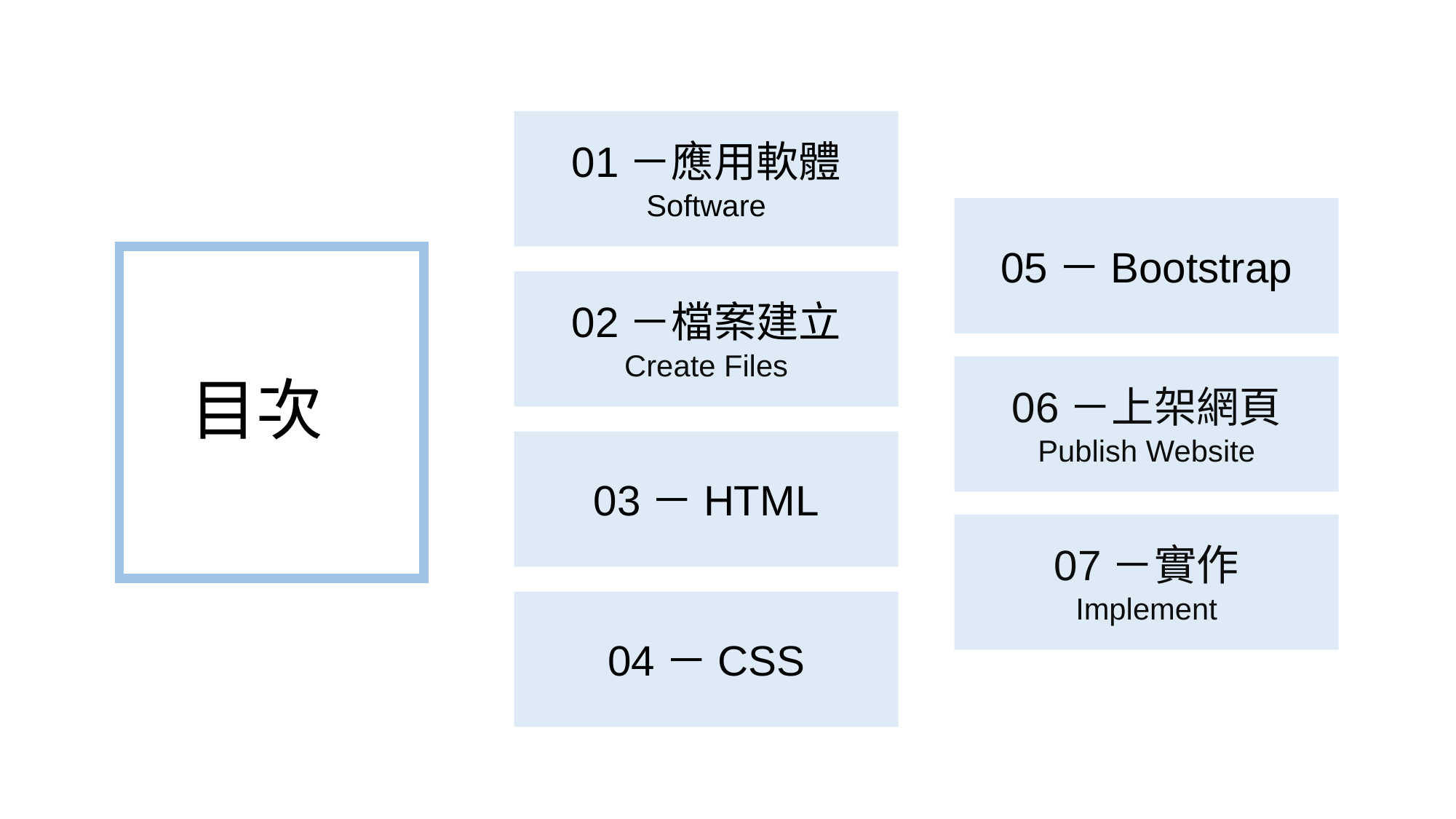

01－應用軟體
Software
05－Bootstrap

02－檔案建立
Create Files
# 目次
06－上架網頁
Publish Website
03－HTML
07－實作
Implement
04－CSS